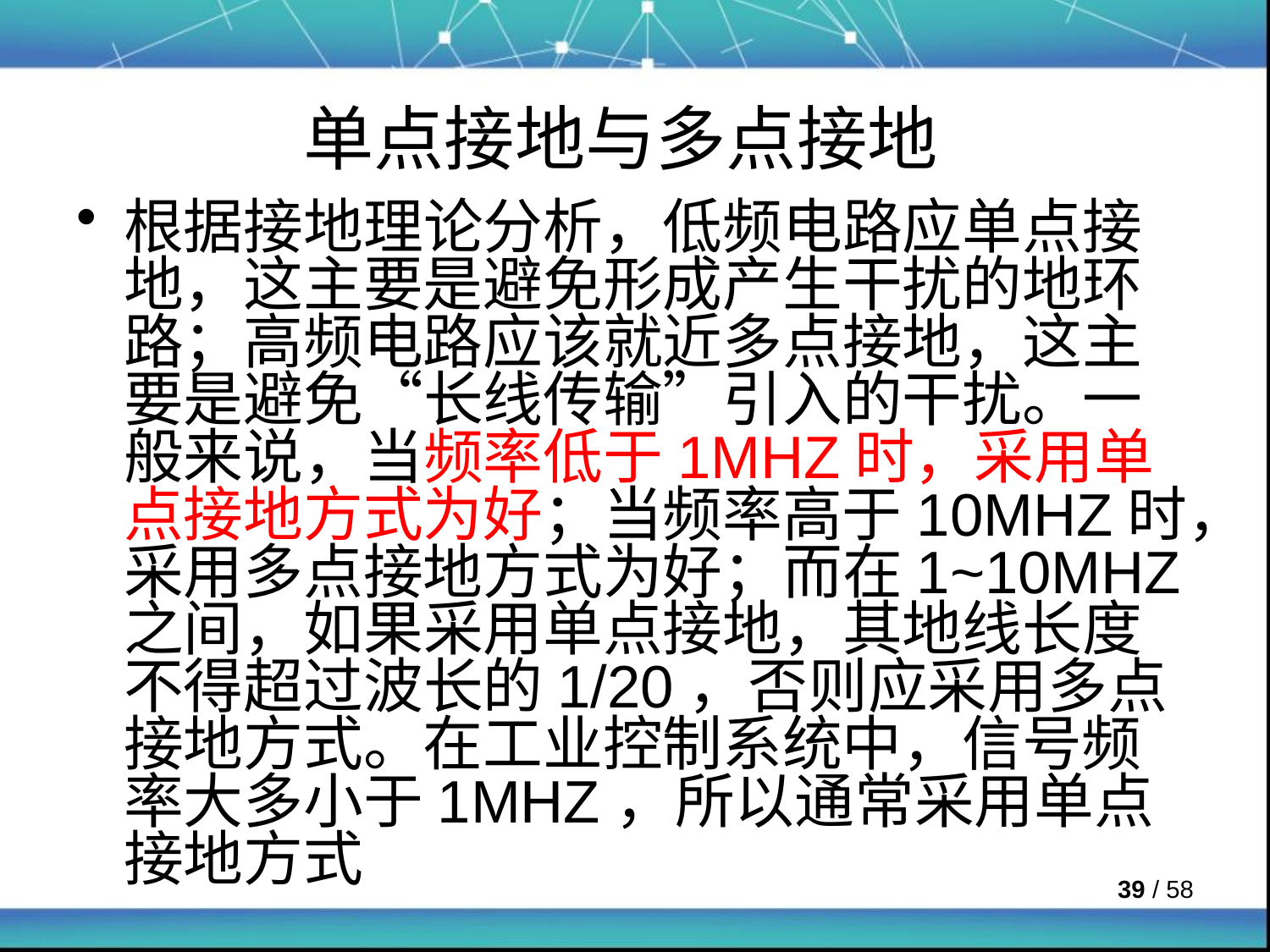

# 单点接地与多点接地
根据接地理论分析，低频电路应单点接地，这主要是避免形成产生干扰的地环路；高频电路应该就近多点接地，这主要是避免“长线传输”引入的干扰。一般来说，当频率低于1MHZ时，采用单点接地方式为好；当频率高于10MHZ时，采用多点接地方式为好；而在1~10MHZ之间，如果采用单点接地，其地线长度不得超过波长的1/20，否则应采用多点接地方式。在工业控制系统中，信号频率大多小于1MHZ，所以通常采用单点接地方式
39 / 58